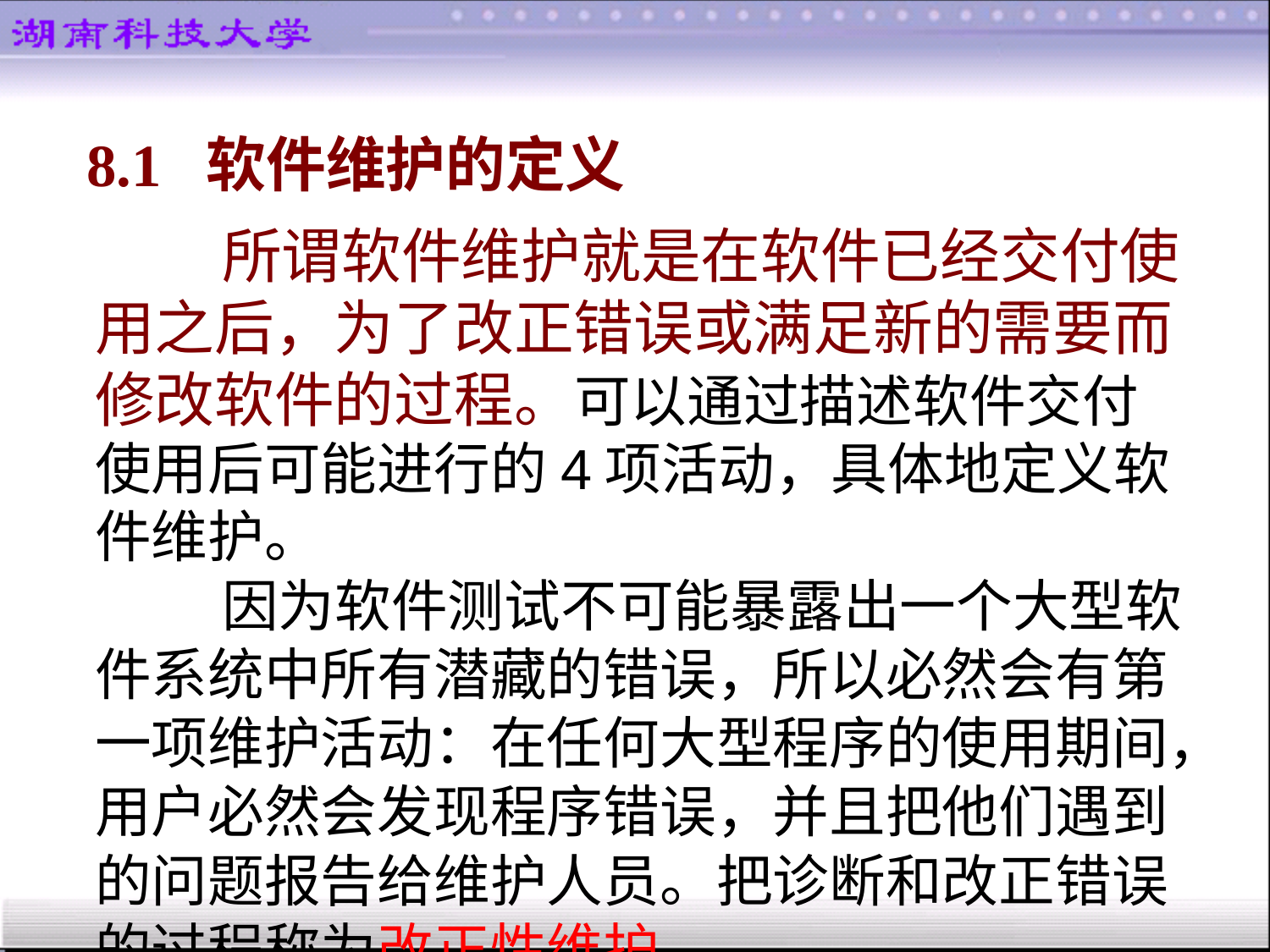

# 8.1  软件维护的定义
		所谓软件维护就是在软件已经交付使用之后，为了改正错误或满足新的需要而修改软件的过程。可以通过描述软件交付使用后可能进行的4项活动，具体地定义软件维护。
		因为软件测试不可能暴露出一个大型软件系统中所有潜藏的错误，所以必然会有第一项维护活动：在任何大型程序的使用期间，用户必然会发现程序错误，并且把他们遇到的问题报告给维护人员。把诊断和改正错误的过程称为改正性维护。